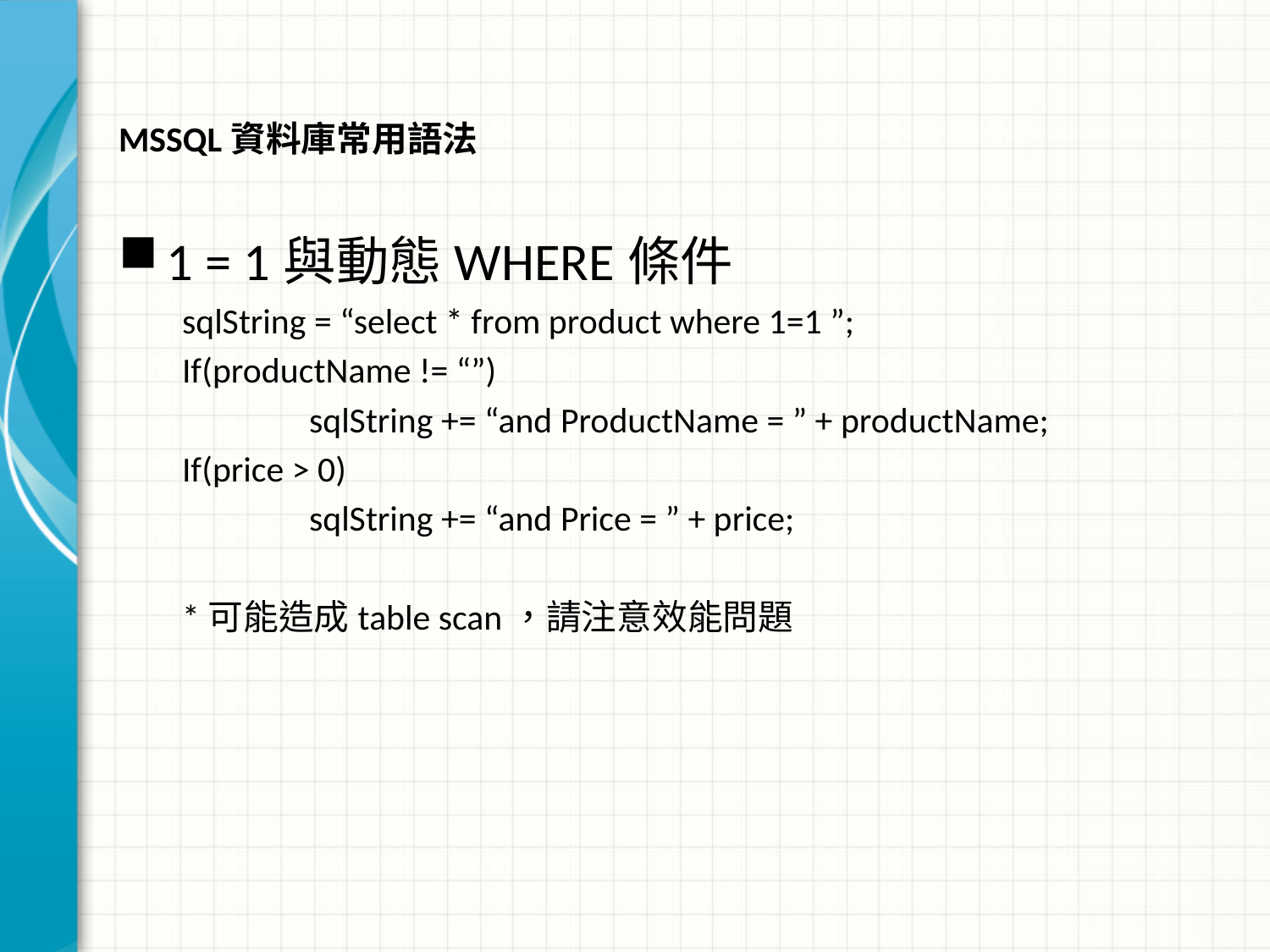

# MSSQL資料庫常用語法
1 = 1與動態WHERE條件
sqlString = “select * from product where 1=1 ”;
If(productName != “”)
	sqlString += “and ProductName = ” + productName;
If(price > 0)
	sqlString += “and Price = ” + price;

*可能造成table scan，請注意效能問題